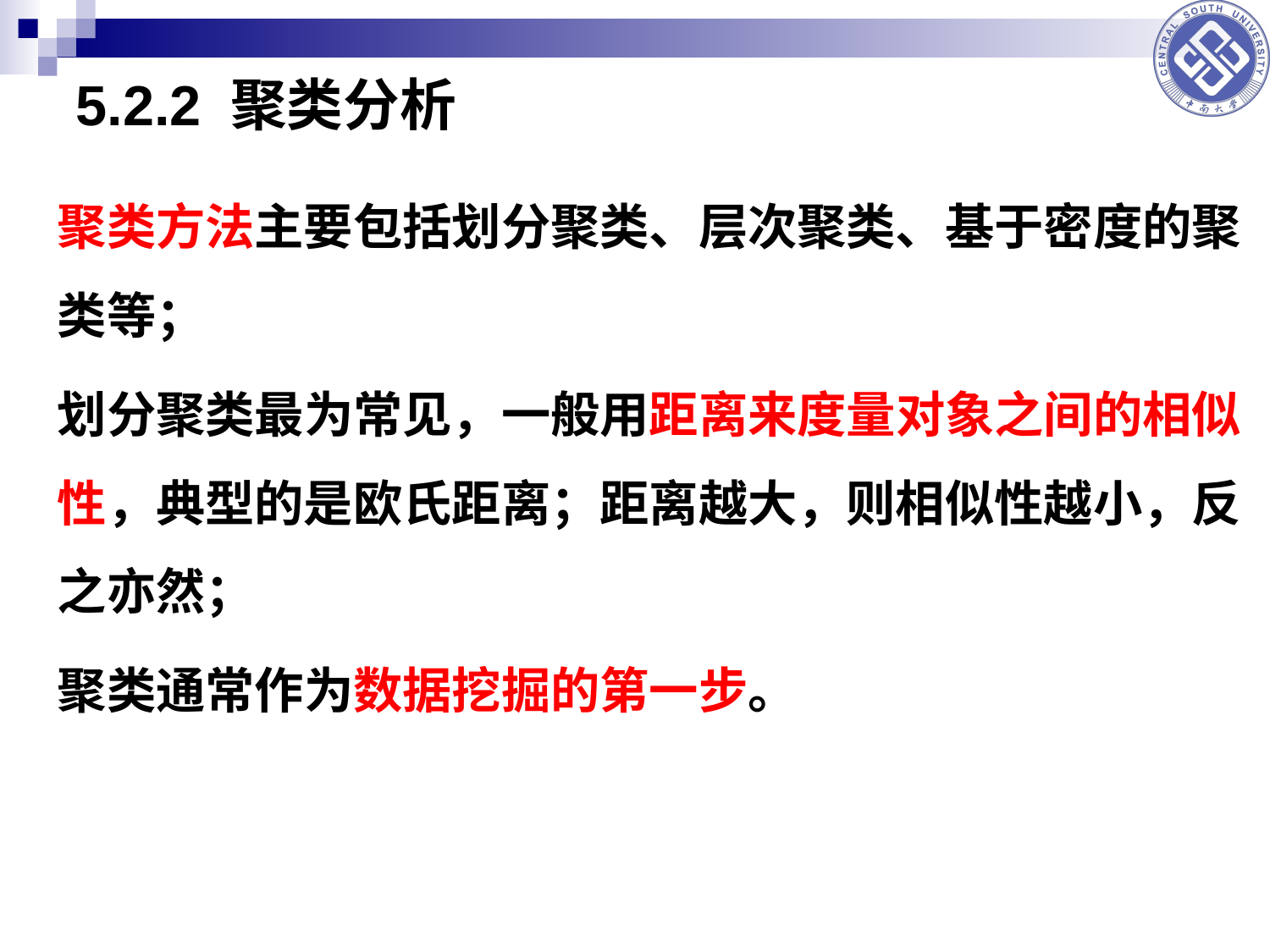

5.2.2 聚类分析
聚类方法主要包括划分聚类、层次聚类、基于密度的聚类等；
划分聚类最为常见，一般用距离来度量对象之间的相似性，典型的是欧氏距离；距离越大，则相似性越小，反之亦然；
聚类通常作为数据挖掘的第一步。